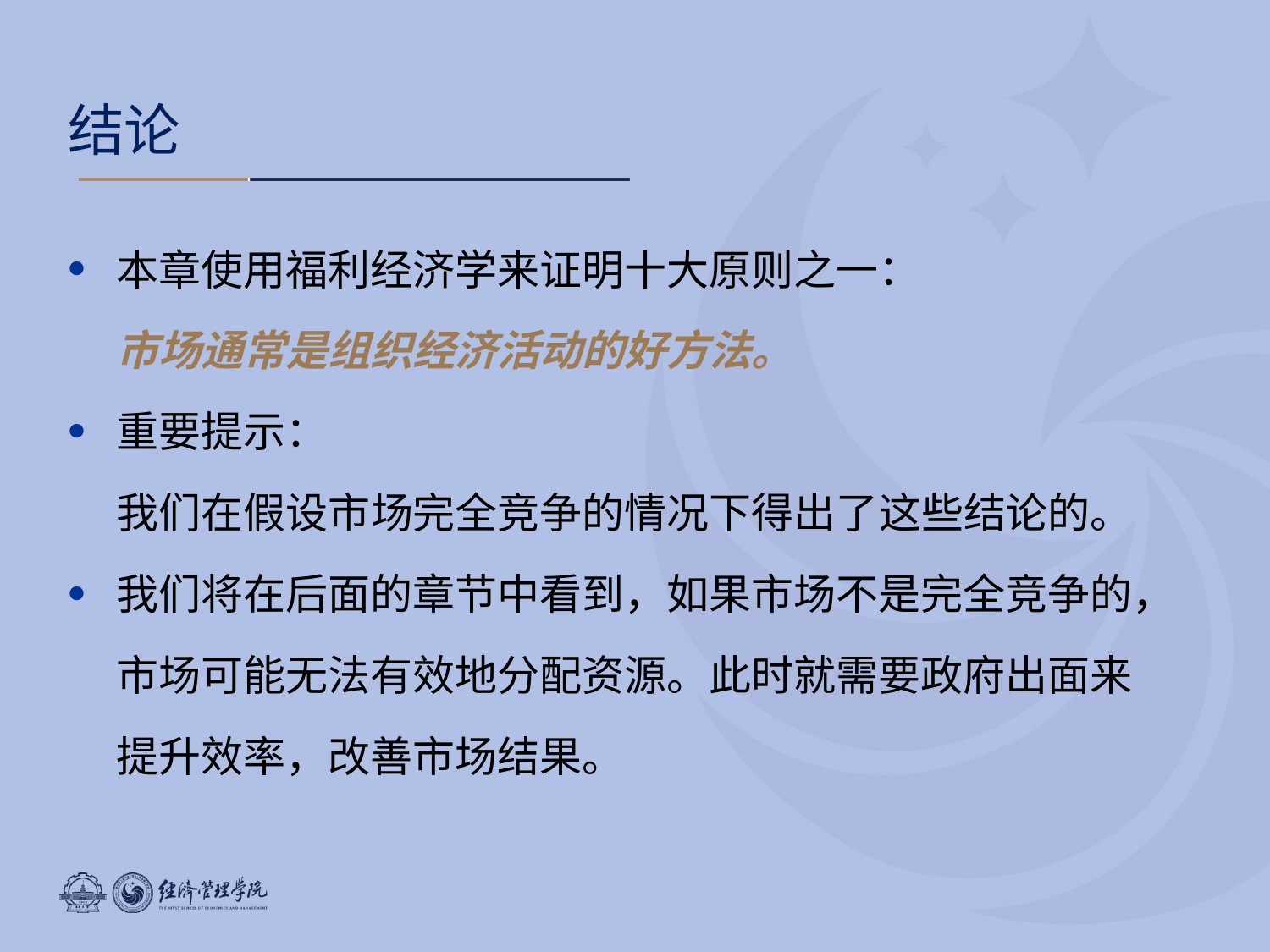

# 结论
本章使用福利经济学来证明十大原则之一：
    市场通常是组织经济活动的好方法。
重要提示：
    我们在假设市场完全竞争的情况下得出了这些结论的。
我们将在后面的章节中看到，如果市场不是完全竞争的，市场可能无法有效地分配资源。此时就需要政府出面来提升效率，改善市场结果。